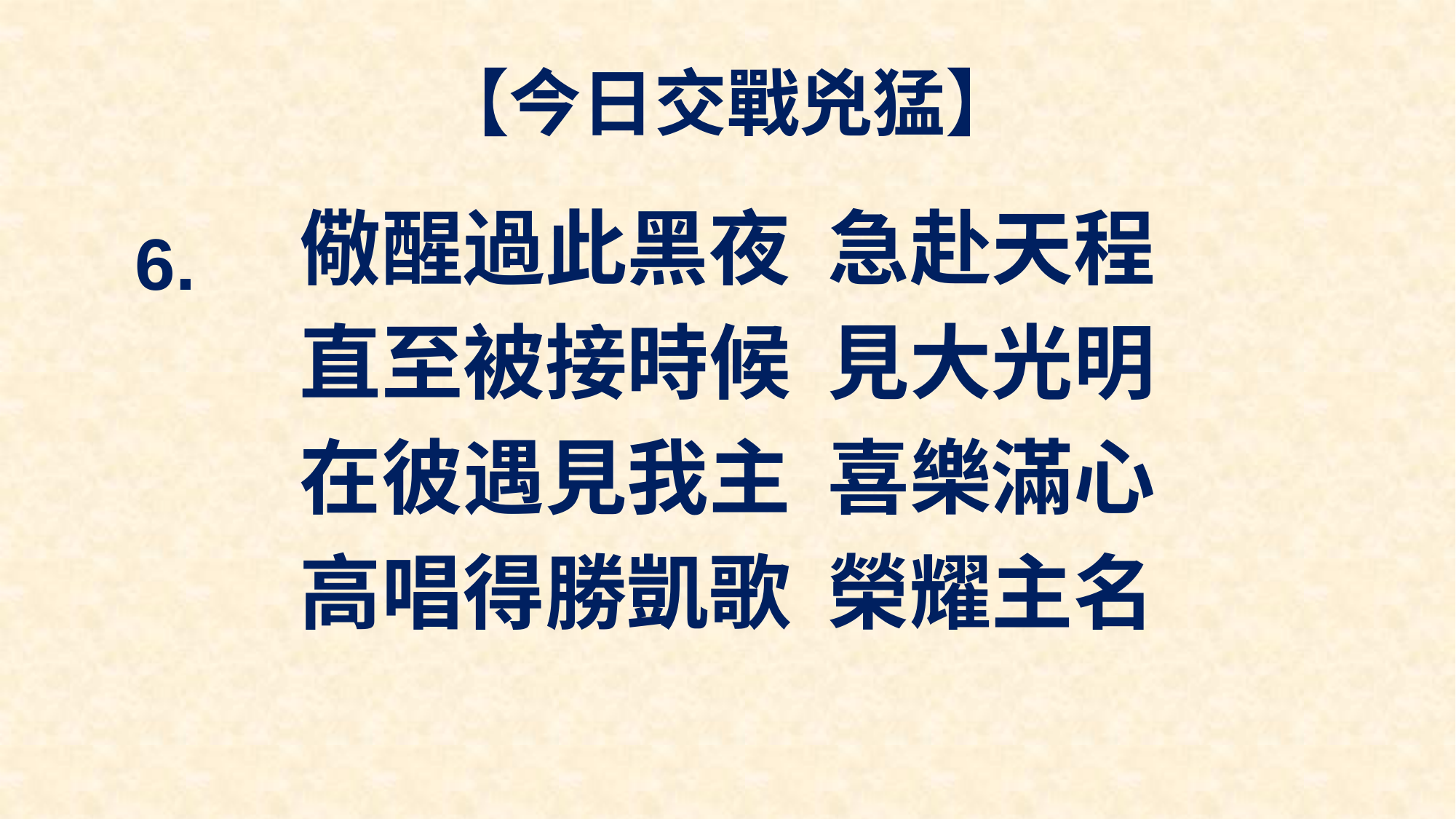

# 【今日交戰兇猛】
儆醒過此黑夜  急赴天程
直至被接時候  見大光明
在彼遇見我主  喜樂滿心
高唱得勝凱歌  榮耀主名
6.